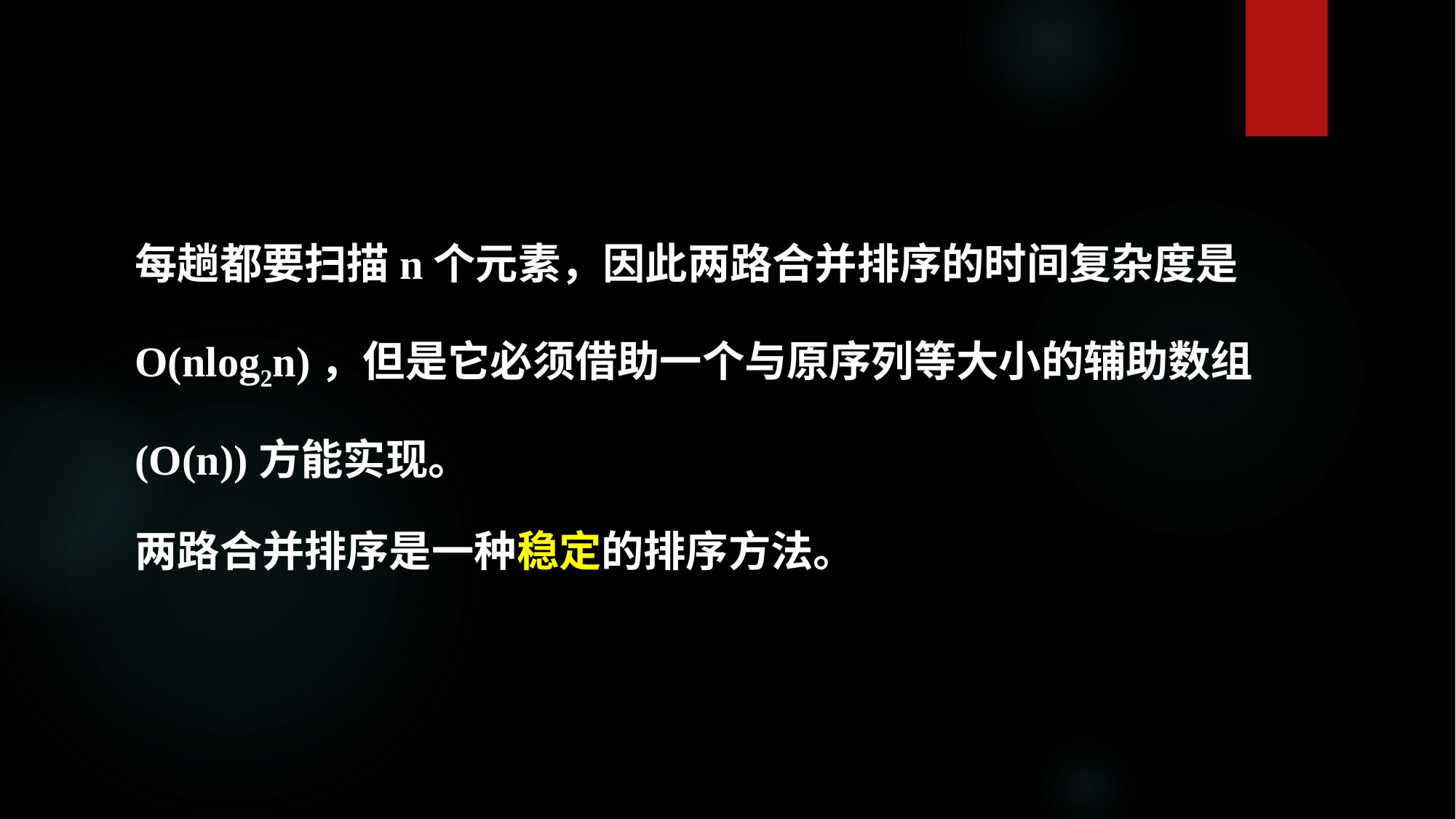

每趟都要扫描n个元素，因此两路合并排序的时间复杂度是O(nlog2n)，但是它必须借助一个与原序列等大小的辅助数组(O(n))方能实现。
两路合并排序是一种稳定的排序方法。